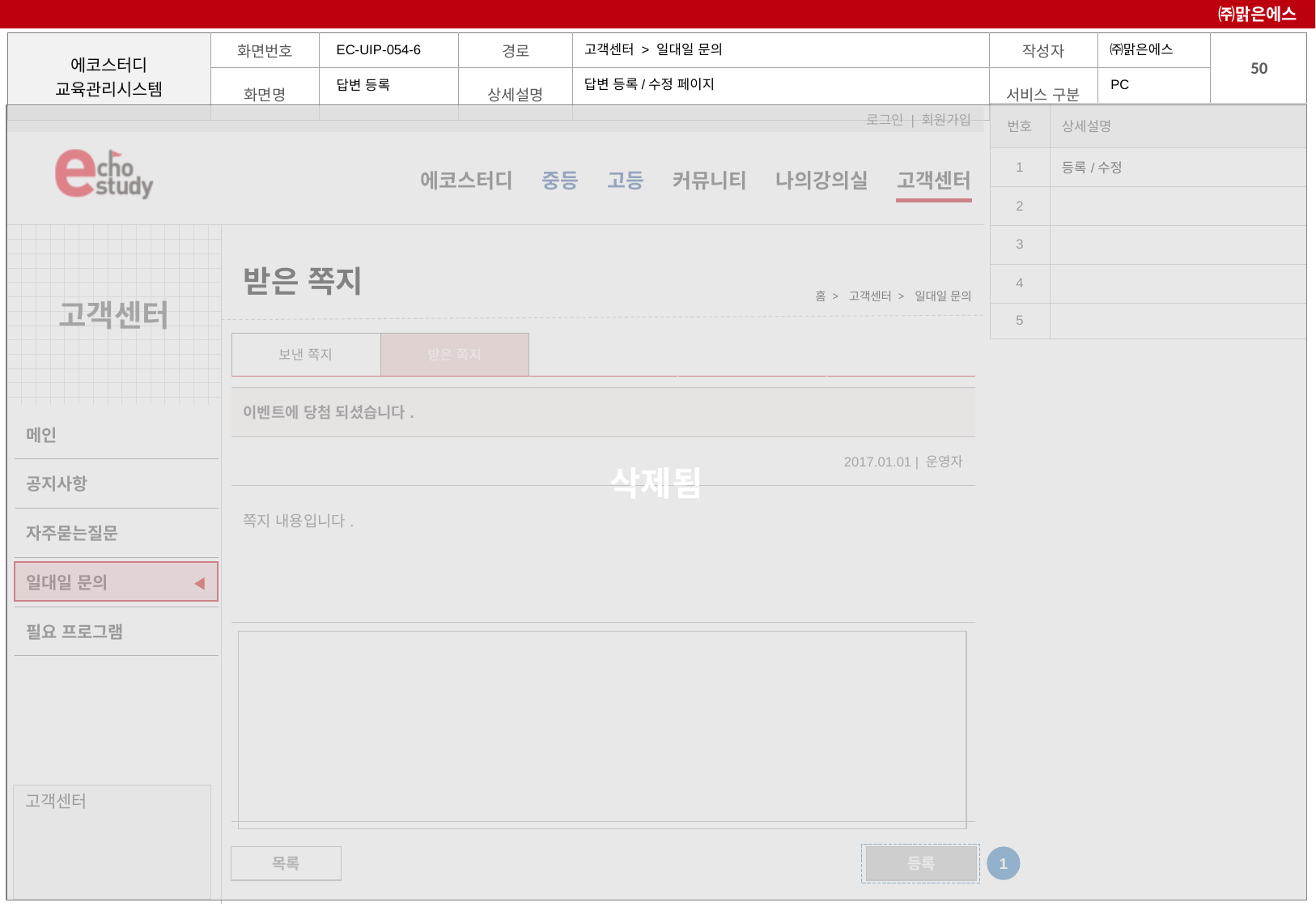

㈜맑은에스
고객센터 > 일대일 문의
EC-UIP-054-6
PC
답변 등록/수정 페이지
답변 등록
| 번호 | 상세설명 |
| --- | --- |
| 1 | 등록/수정 |
| 2 |  |
| 3 |  |
| 4 |  |
| 5 |  |
삭제됨

# 받은 쪽지
홈 > 고객센터 > 일대일 문의
| 보낸 쪽지 | 받은 쪽지 |  |  |  |
| --- | --- | --- | --- | --- |
| 이벤트에 당첨 되셨습니다. |  |
| --- | --- |
|  | 2017.01.01 | 운영자 |
| 쪽지 내용입니다. |  |
|  |  |
◀

1
목록
등록